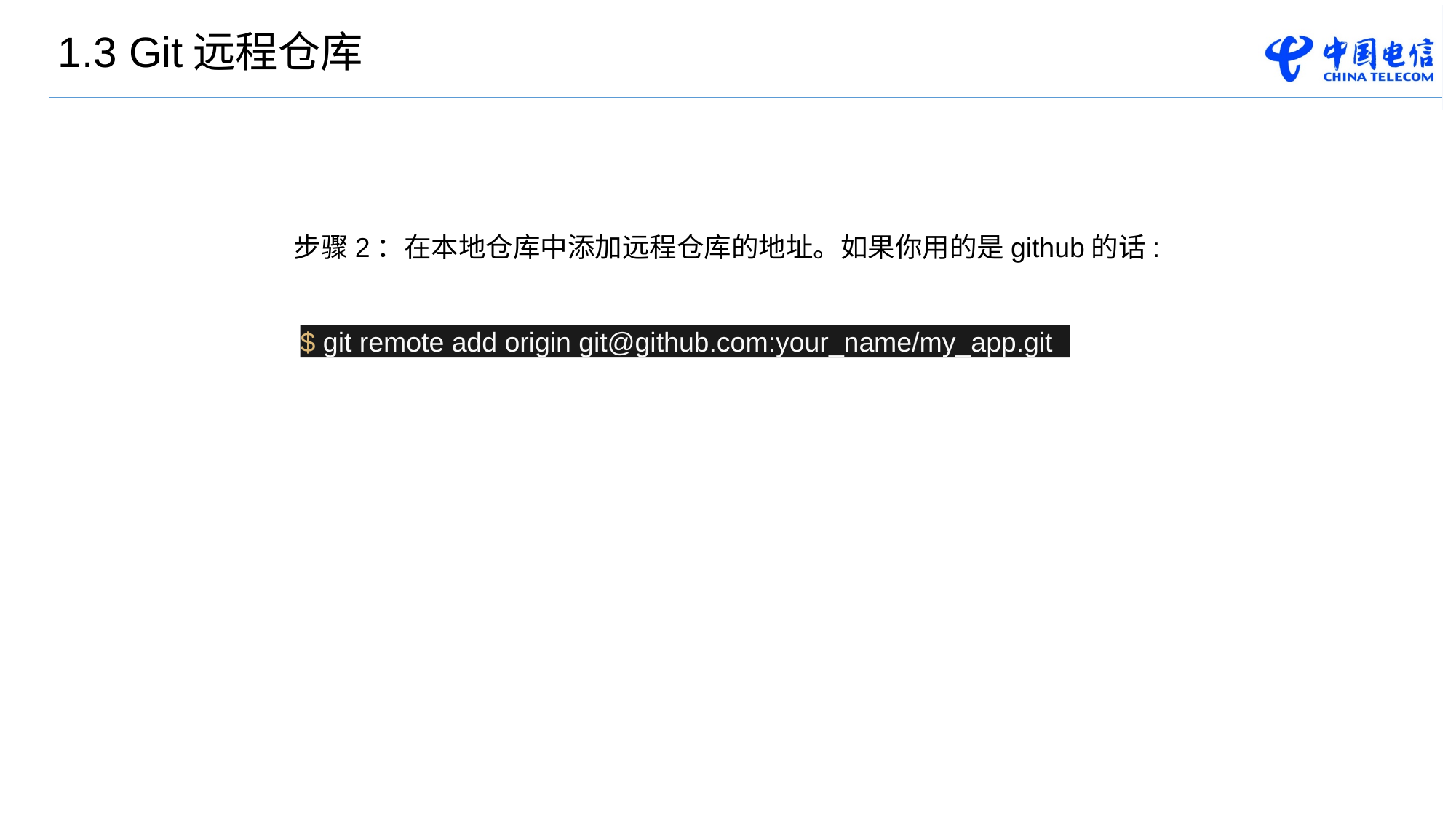

1.3 Git远程仓库
步骤2：在本地仓库中添加远程仓库的地址。如果你用的是github的话:
$ git remote add origin git@github.com:your_name/my_app.git